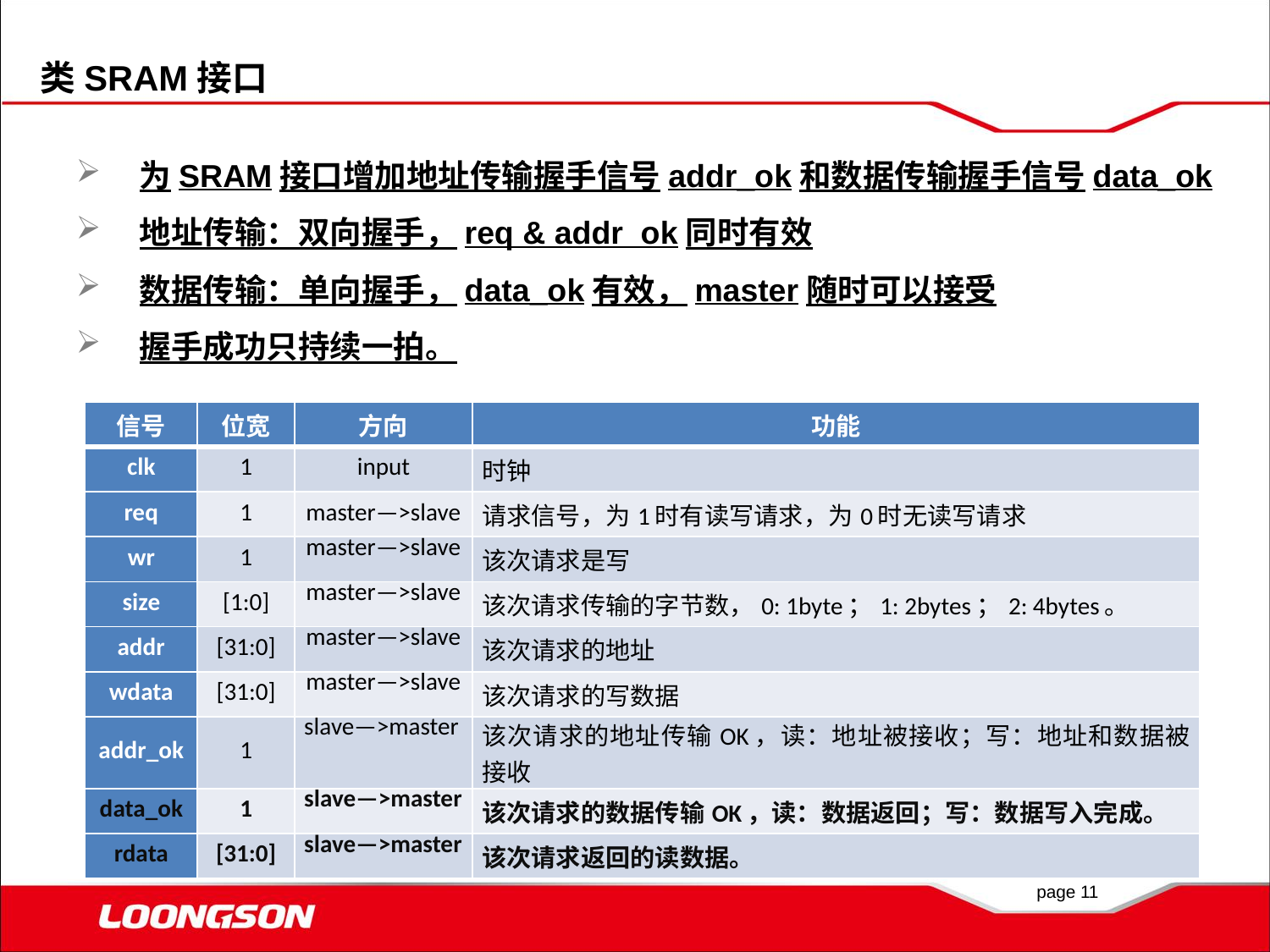

类SRAM接口
为SRAM接口增加地址传输握手信号addr_ok和数据传输握手信号data_ok
地址传输：双向握手，req & addr_ok同时有效
数据传输：单向握手，data_ok有效，master随时可以接受
握手成功只持续一拍。
| 信号 | 位宽 | 方向 | 功能 |
| --- | --- | --- | --- |
| clk | 1 | input | 时钟 |
| req | 1 | master—>slave | 请求信号，为1时有读写请求，为0时无读写请求 |
| wr | 1 | master—>slave | 该次请求是写 |
| size | [1:0] | master—>slave | 该次请求传输的字节数，0: 1byte；1: 2bytes；2: 4bytes。 |
| addr | [31:0] | master—>slave | 该次请求的地址 |
| wdata | [31:0] | master—>slave | 该次请求的写数据 |
| addr\_ok | 1 | slave—>master | 该次请求的地址传输OK，读：地址被接收；写：地址和数据被接收 |
| data\_ok | 1 | slave—>master | 该次请求的数据传输OK，读：数据返回；写：数据写入完成。 |
| rdata | [31:0] | slave—>master | 该次请求返回的读数据。 |
page 11